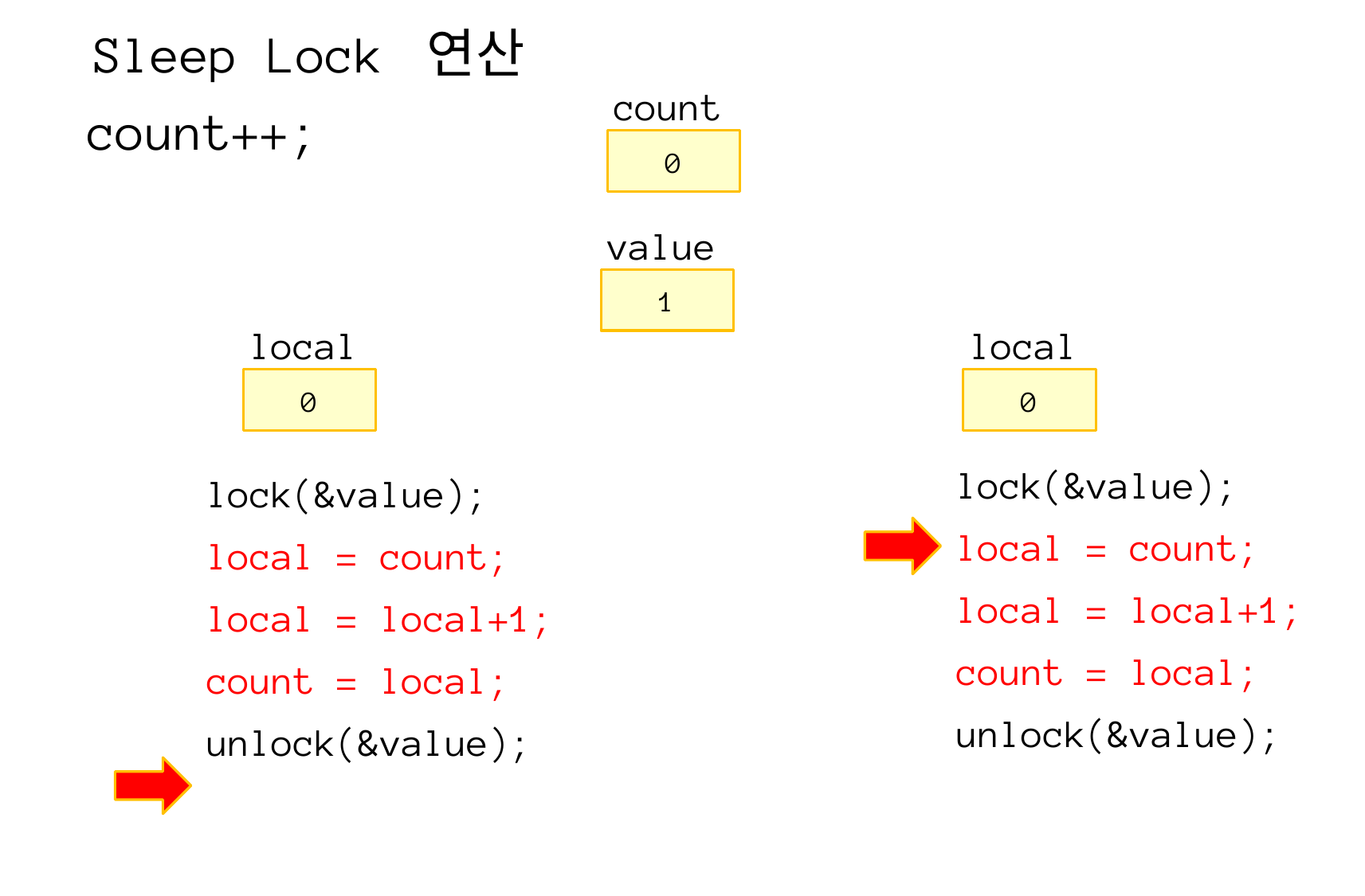

Sleep Lock 연산
count
count++;
0
value
1
local
local
0
0
lock(&value);
local = count;
local = local+1;
count = local;
unlock(&value);
lock(&value);
local = count;
local = local+1;
count = local;
unlock(&value);